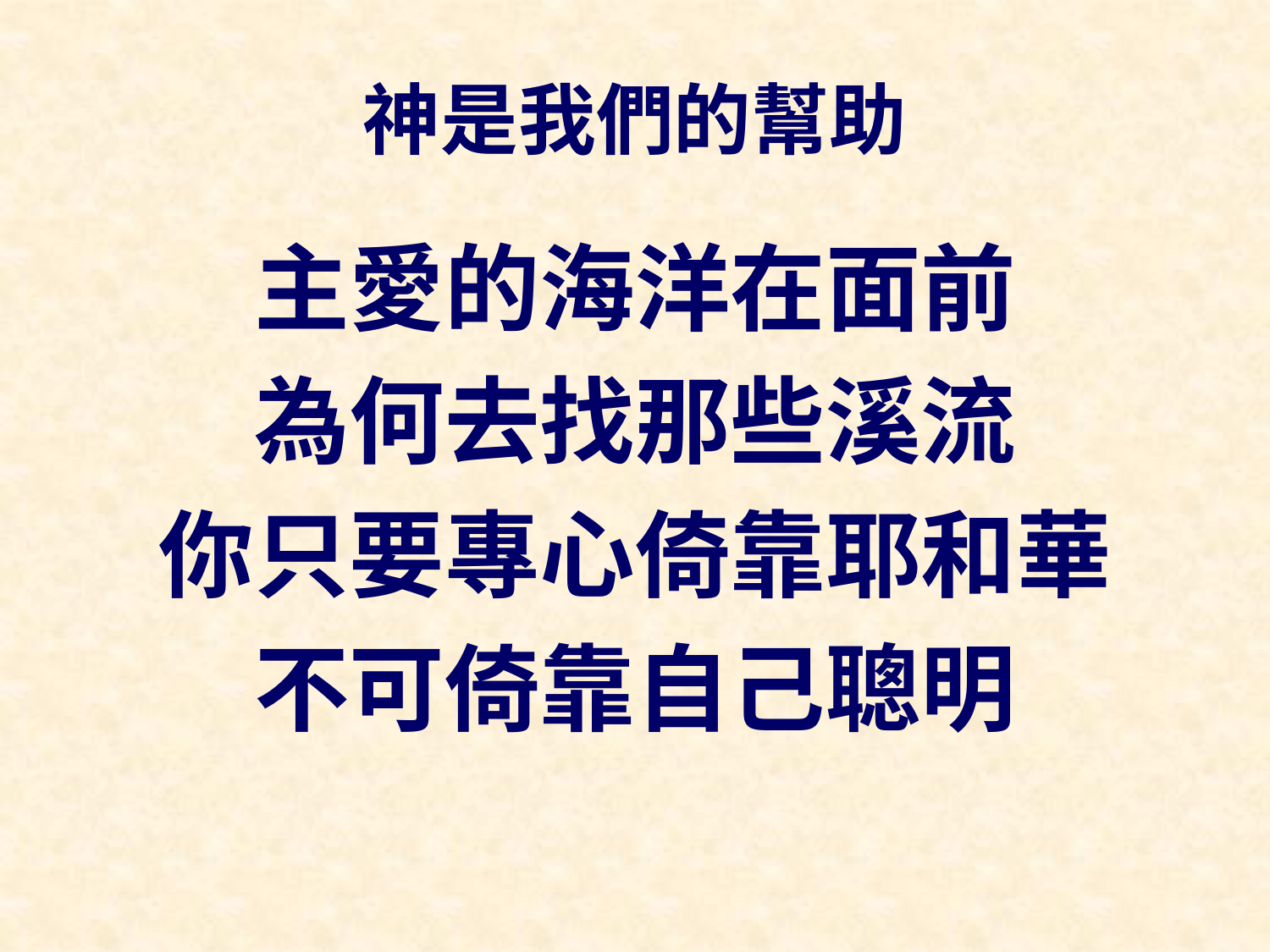

# 神是我們的幫助
主愛的海洋在面前
為何去找那些溪流
你只要專心倚靠耶和華
不可倚靠自己聰明